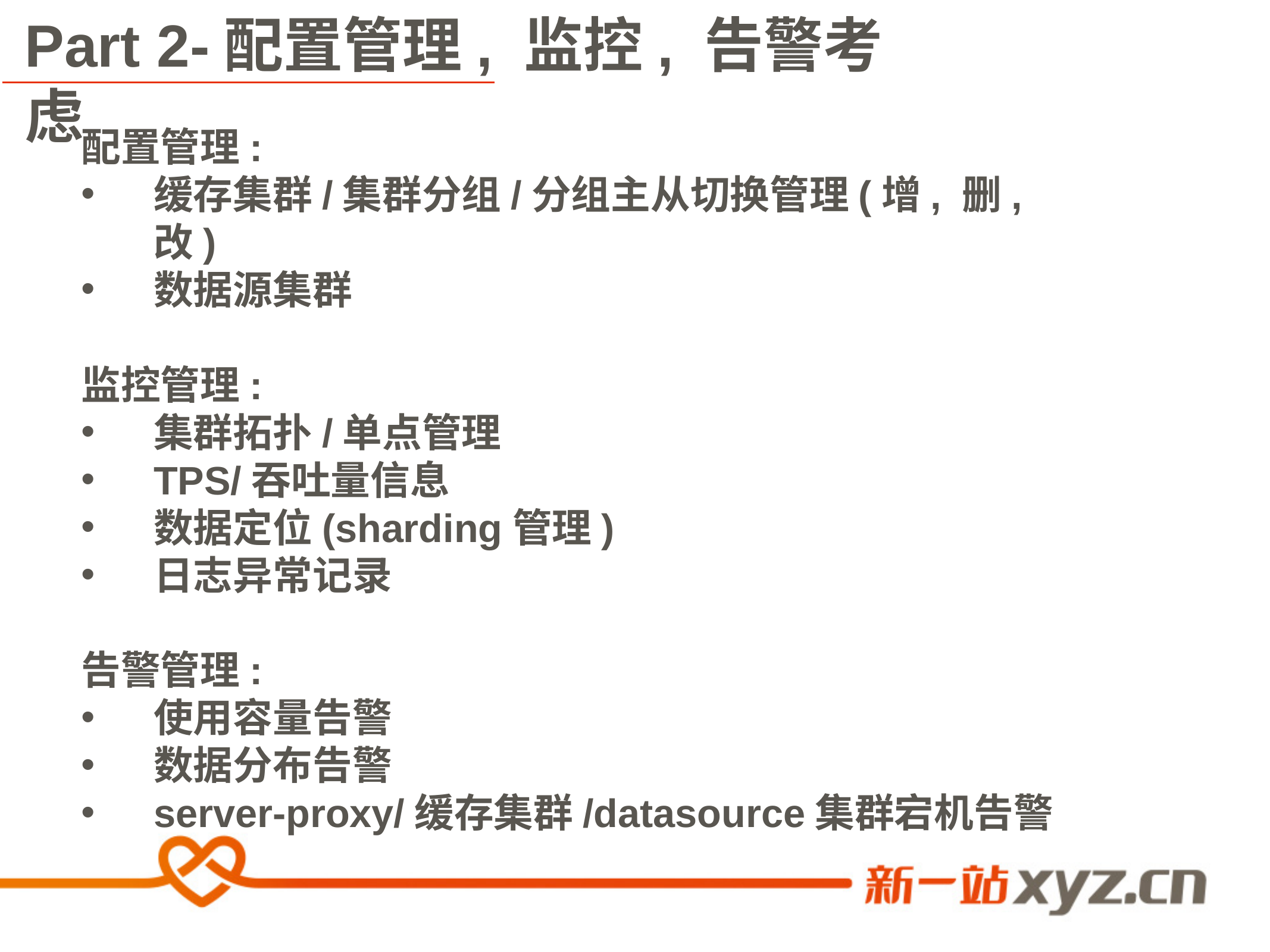

Part 2-配置管理, 监控, 告警考虑

配置管理:
缓存集群/集群分组/分组主从切换管理(增, 删, 改)
数据源集群

监控管理:
集群拓扑/单点管理
TPS/吞吐量信息
数据定位(sharding管理)
日志异常记录

告警管理:
使用容量告警
数据分布告警
server-proxy/缓存集群/datasource集群宕机告警